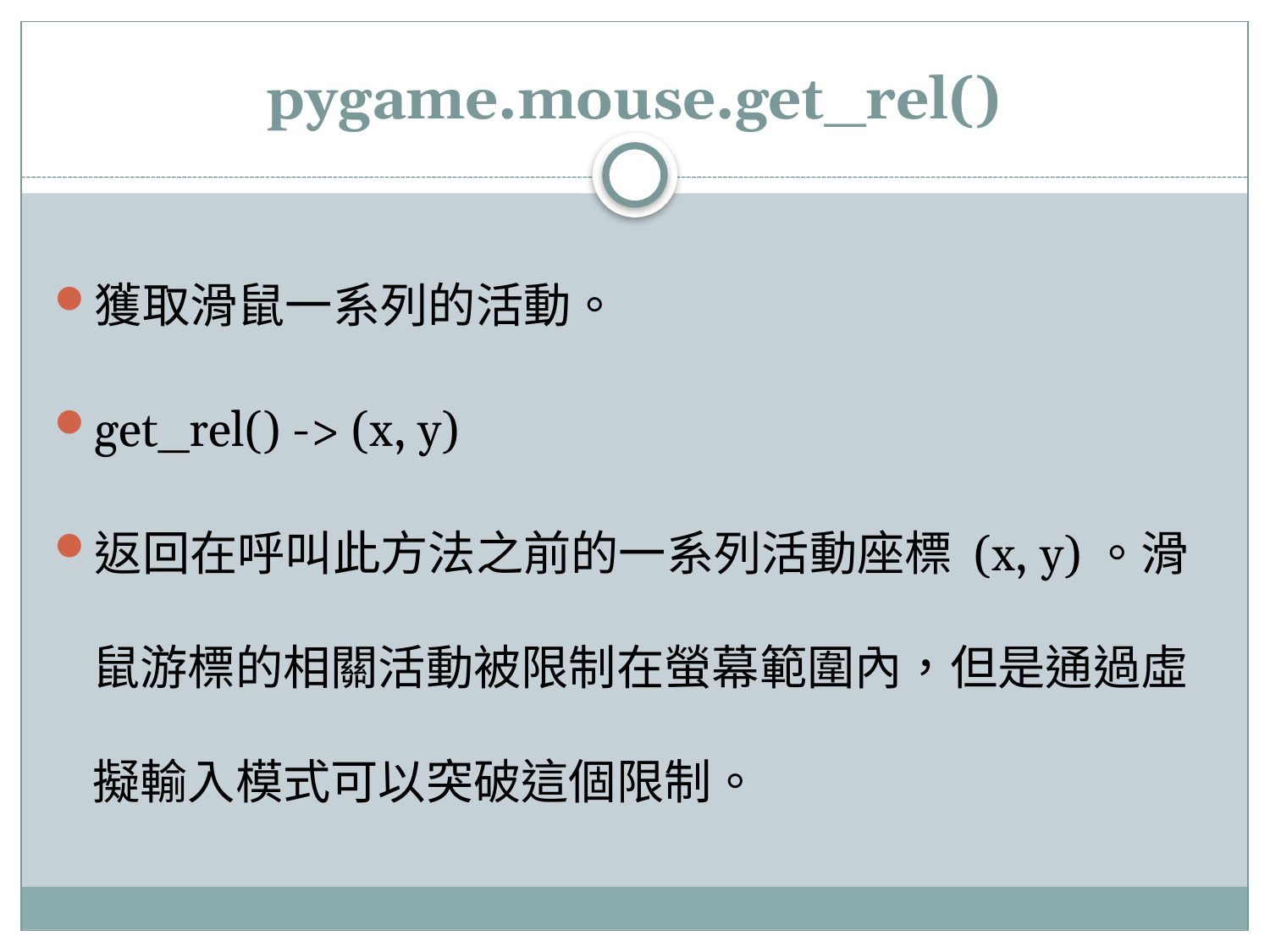

# pygame.mouse.get_rel()
獲取滑鼠一系列的活動。
get_rel() -> (x, y)
返回在呼叫此方法之前的一系列活動座標 (x, y)。滑鼠游標的相關活動被限制在螢幕範圍內，但是通過虛擬輸入模式可以突破這個限制。